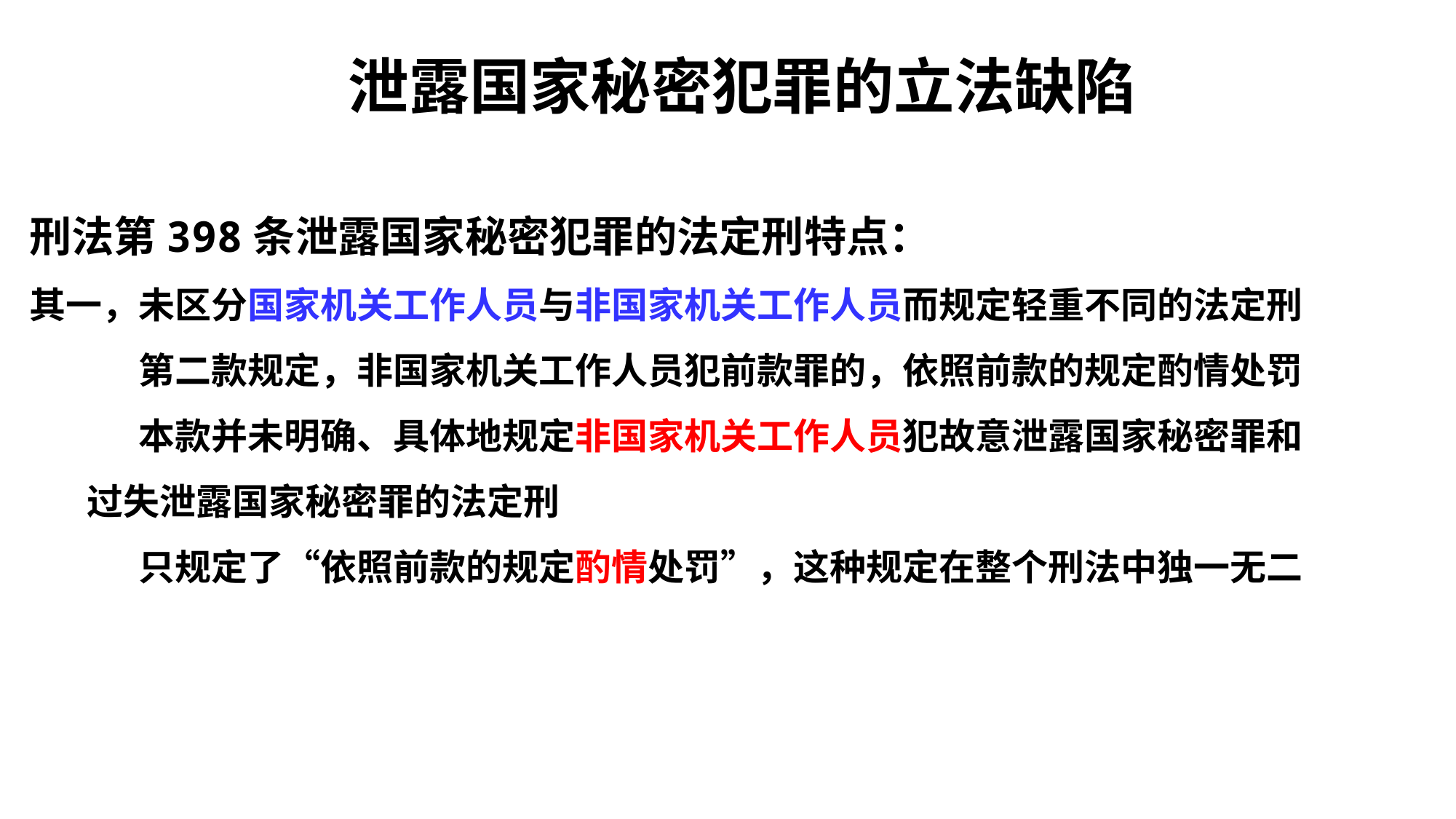

# 泄露国家秘密犯罪的立法缺陷
刑法第398条泄露国家秘密犯罪的法定刑特点：
其一，未区分国家机关工作人员与非国家机关工作人员而规定轻重不同的法定刑
	第二款规定，非国家机关工作人员犯前款罪的，依照前款的规定酌情处罚
	本款并未明确、具体地规定非国家机关工作人员犯故意泄露国家秘密罪和
      过失泄露国家秘密罪的法定刑
	只规定了“依照前款的规定酌情处罚”，这种规定在整个刑法中独一无二